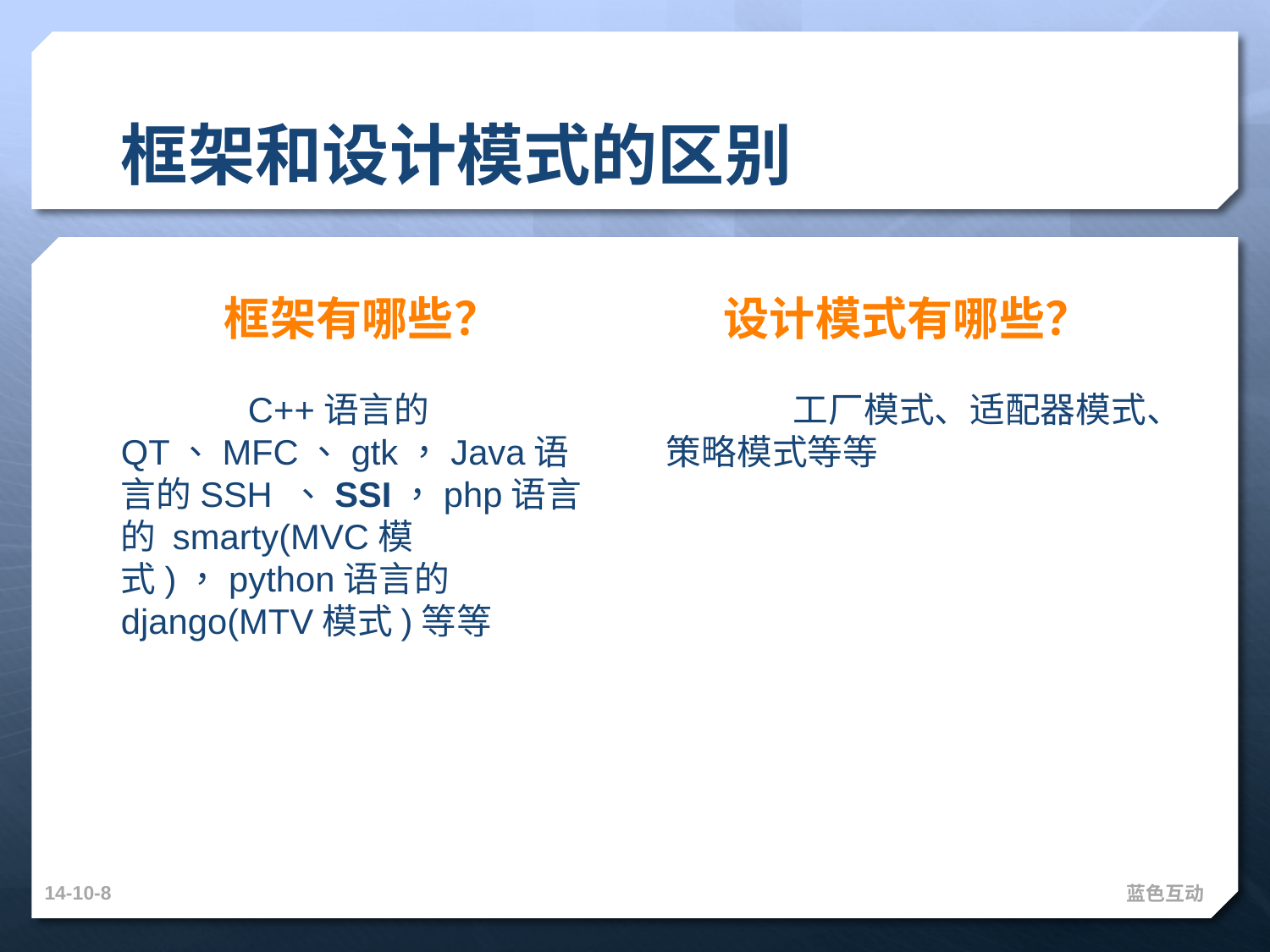

# 框架和设计模式的区别
框架有哪些？
设计模式有哪些？
	C++语言的QT、MFC、gtk，Java语言的SSH 、SSI，php语言的 smarty(MVC模式)，python语言的django(MTV模式)等等
	工厂模式、适配器模式、策略模式等等
14-10-8
蓝色互动